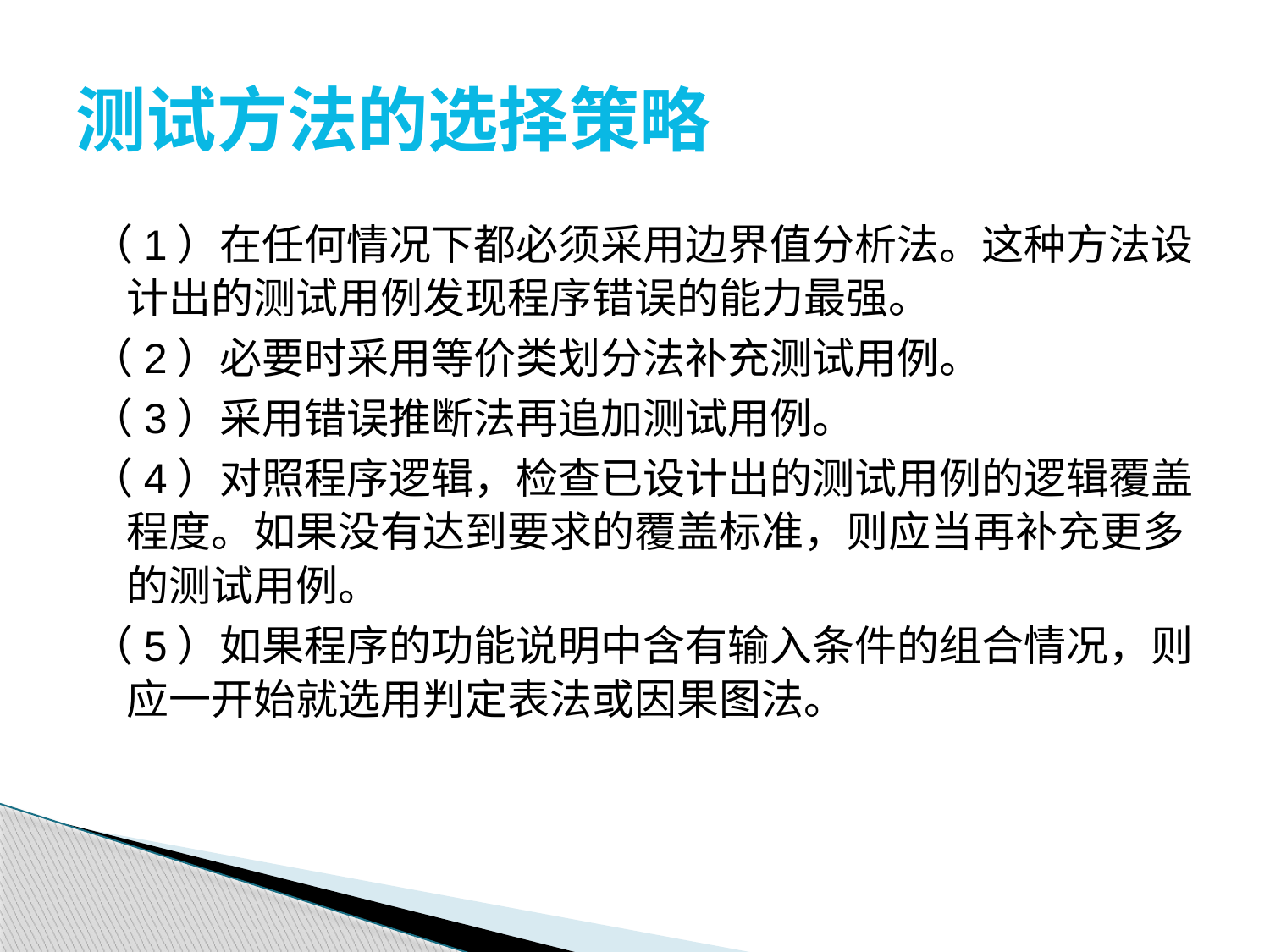

# 测试方法的选择策略
（1）在任何情况下都必须采用边界值分析法。这种方法设计出的测试用例发现程序错误的能力最强。
（2）必要时采用等价类划分法补充测试用例。
（3）采用错误推断法再追加测试用例。
（4）对照程序逻辑，检查已设计出的测试用例的逻辑覆盖  程度。如果没有达到要求的覆盖标准，则应当再补充更多的测试用例。
（5）如果程序的功能说明中含有输入条件的组合情况，则应一开始就选用判定表法或因果图法。